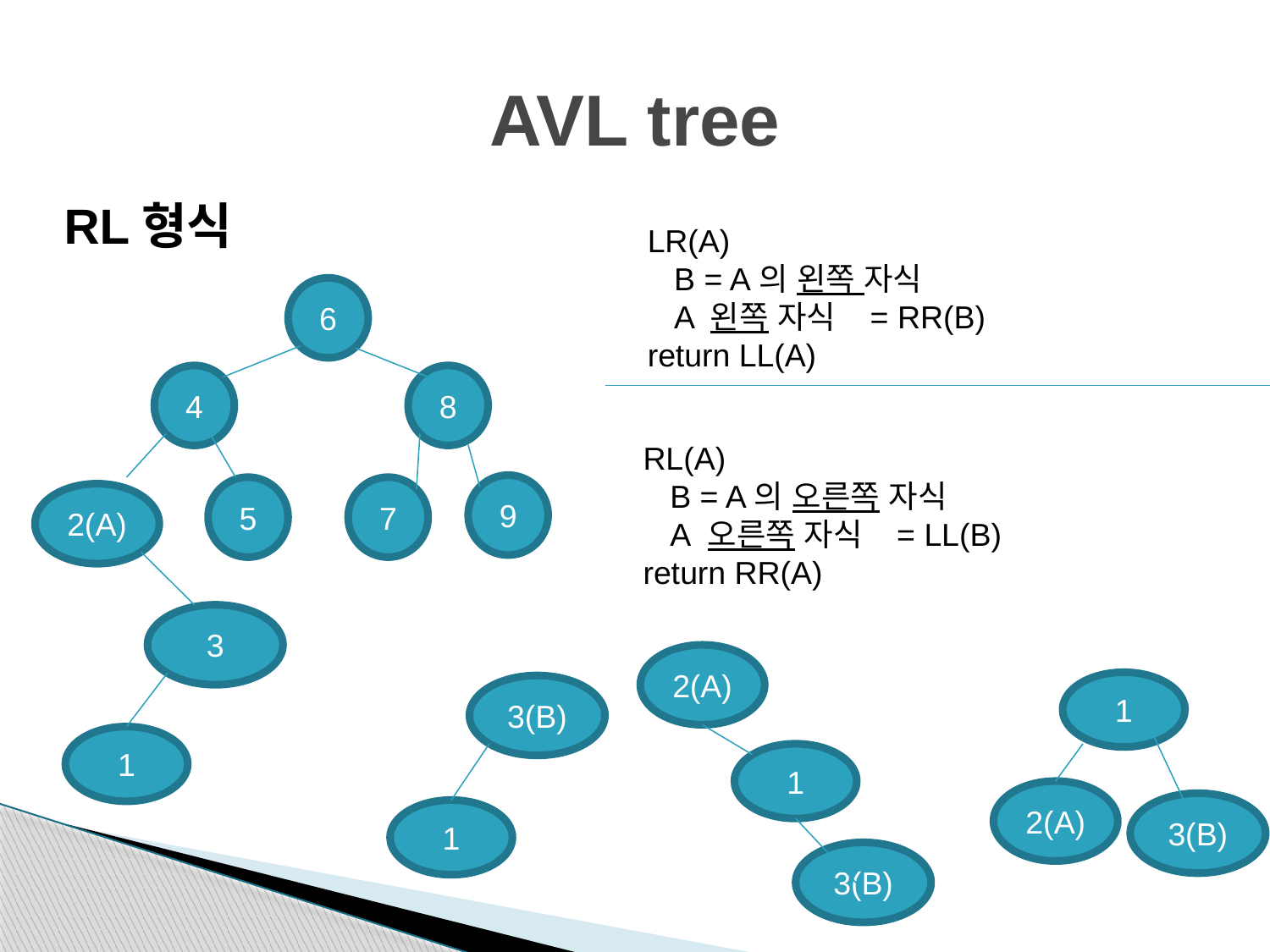

# AVL tree
RL형식
LR(A)
   B = A의 왼쪽 자식
   A 왼쪽 자식   = RR(B)
return LL(A)
6
4
8
RL(A)
   B = A의 오른쪽 자식
   A 오른쪽 자식   = LL(B)
return RR(A)
9
5
7
2(A)
3
2(A)
1
3(B)
1
1
2(A)
3(B)
1
3(B)